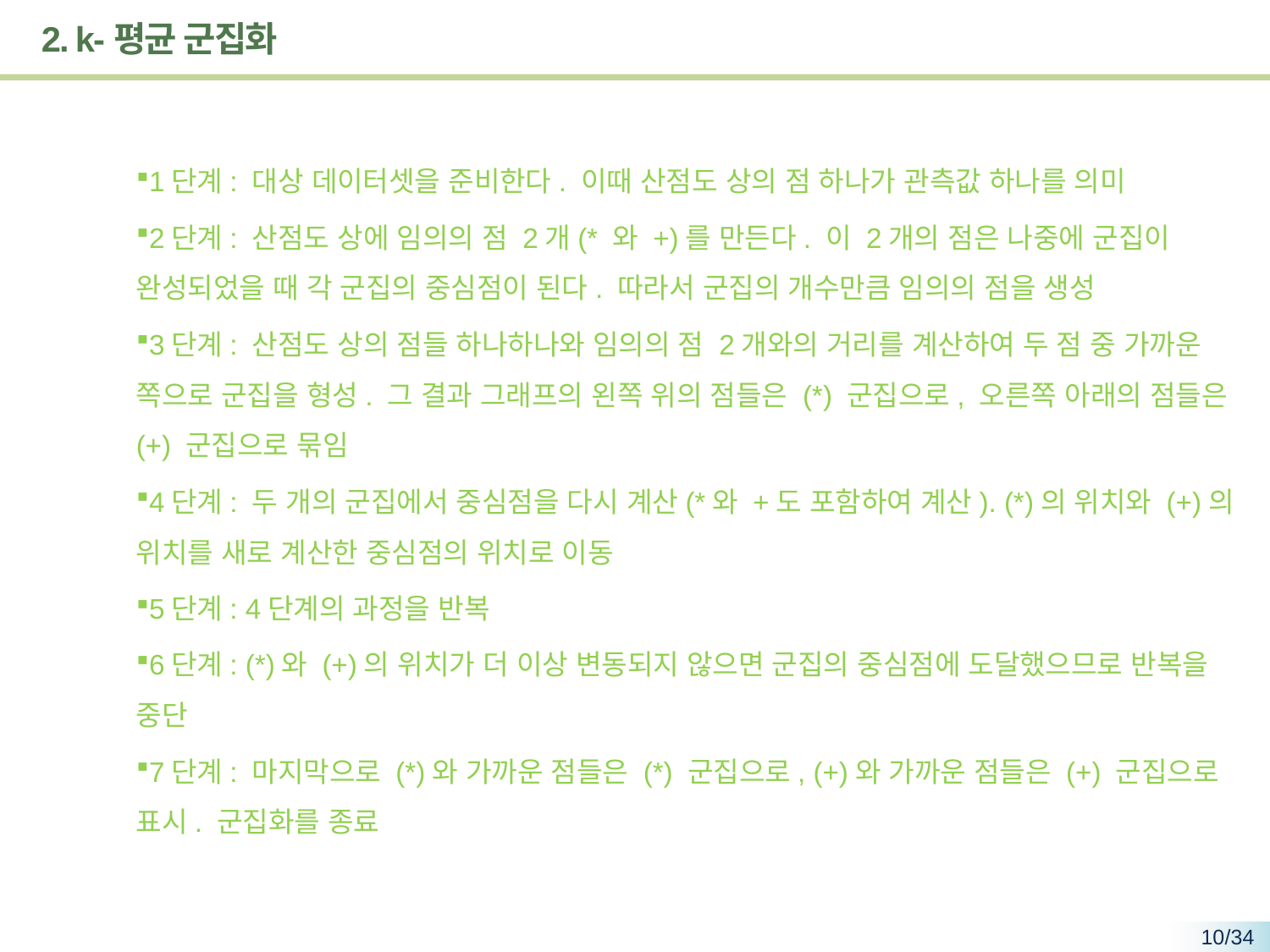

# 2. k-평균 군집화

1단계: 대상 데이터셋을 준비한다. 이때 산점도 상의 점 하나가 관측값 하나를 의미
2단계: 산점도 상에 임의의 점 2개(* 와 +)를 만든다. 이 2개의 점은 나중에 군집이 완성되었을 때 각 군집의 중심점이 된다. 따라서 군집의 개수만큼 임의의 점을 생성
3단계: 산점도 상의 점들 하나하나와 임의의 점 2개와의 거리를 계산하여 두 점 중 가까운 쪽으로 군집을 형성. 그 결과 그래프의 왼쪽 위의 점들은 (*) 군집으로, 오른쪽 아래의 점들은 (+) 군집으로 묶임
4단계: 두 개의 군집에서 중심점을 다시 계산(*와 +도 포함하여 계산). (*)의 위치와 (+)의 위치를 새로 계산한 중심점의 위치로 이동
5단계: 4단계의 과정을 반복
6단계: (*)와 (+)의 위치가 더 이상 변동되지 않으면 군집의 중심점에 도달했으므로 반복을 중단
7단계: 마지막으로 (*)와 가까운 점들은 (*) 군집으로, (+)와 가까운 점들은 (+) 군집으로 표시. 군집화를 종료